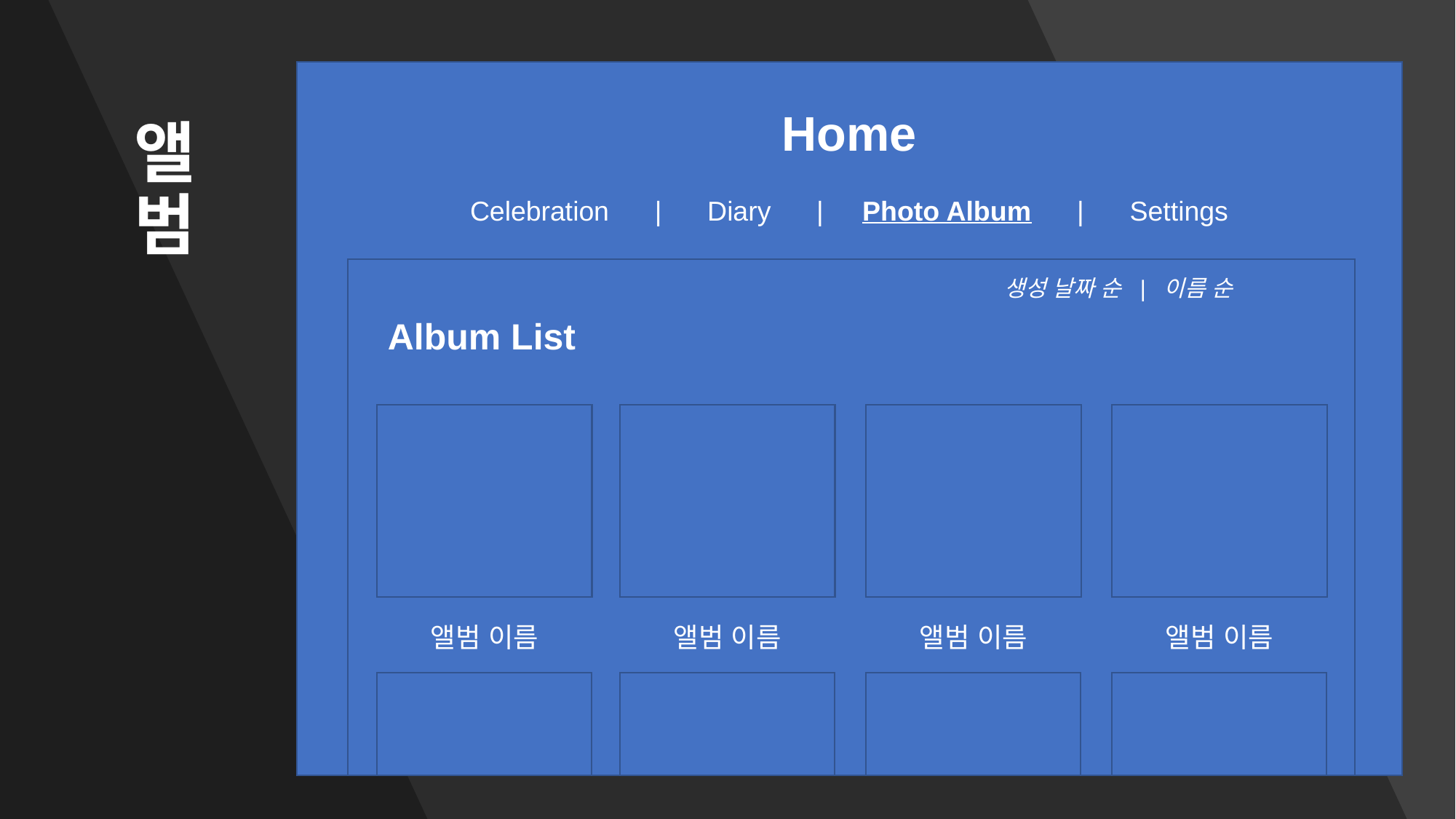

앨범

Home

Celebration      |      Diary      |     Photo Album      |      Settings

생성 날짜 순  |  이름 순
Album List

앨범 이름
앨범 이름
앨범 이름
앨범 이름